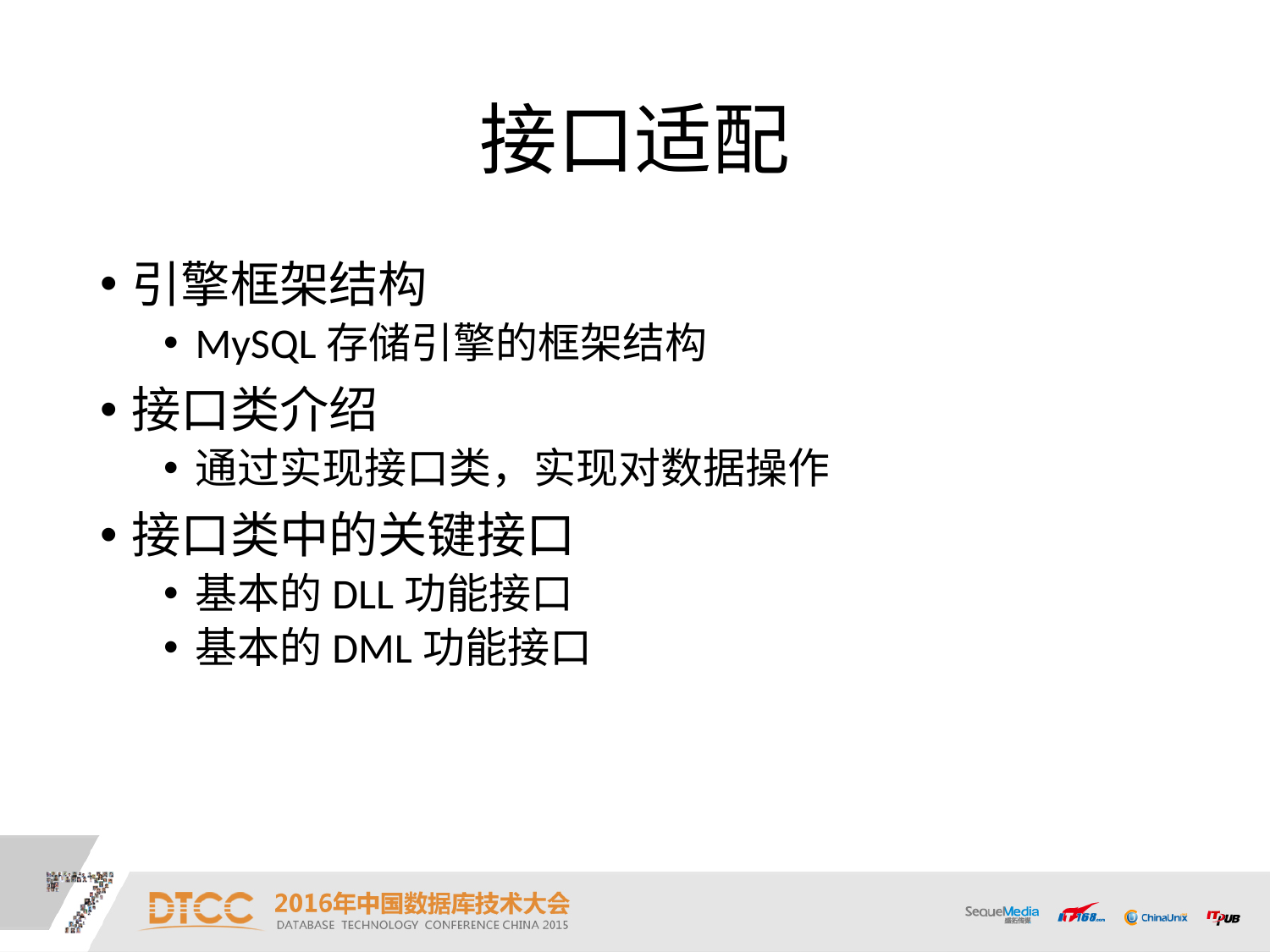

# 接口适配
引擎框架结构
MySQL存储引擎的框架结构
接口类介绍
通过实现接口类，实现对数据操作
接口类中的关键接口
基本的DLL功能接口
基本的DML功能接口